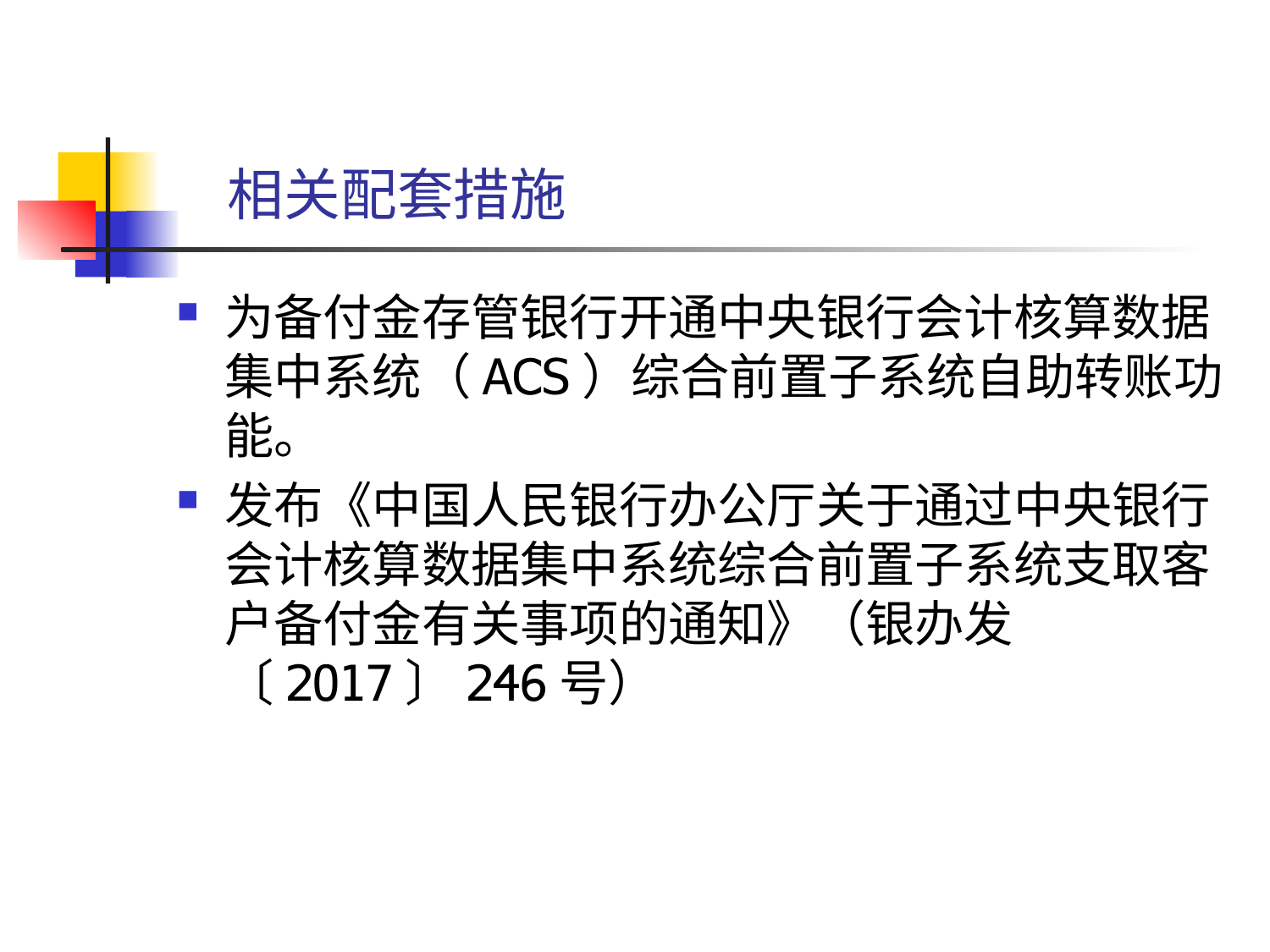

# 相关配套措施
为备付金存管银行开通中央银行会计核算数据集中系统（ACS）综合前置子系统自助转账功能。
发布《中国人民银行办公厅关于通过中央银行会计核算数据集中系统综合前置子系统支取客户备付金有关事项的通知》（银办发〔2017〕246号）